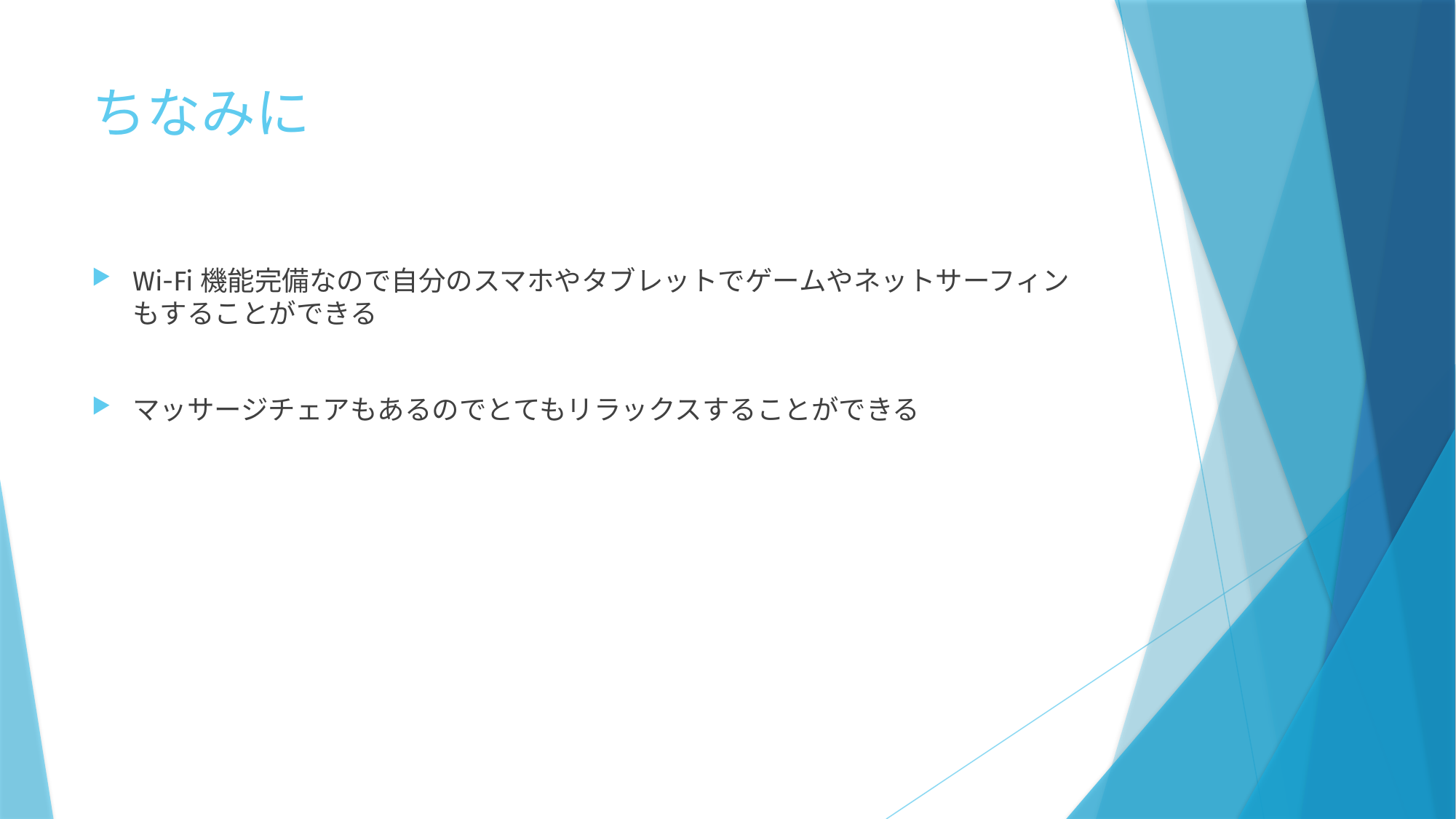

# ちなみに
Wi-Fi機能完備なので自分のスマホやタブレットでゲームやネットサーフィンもすることができる

マッサージチェアもあるのでとてもリラックスすることができる